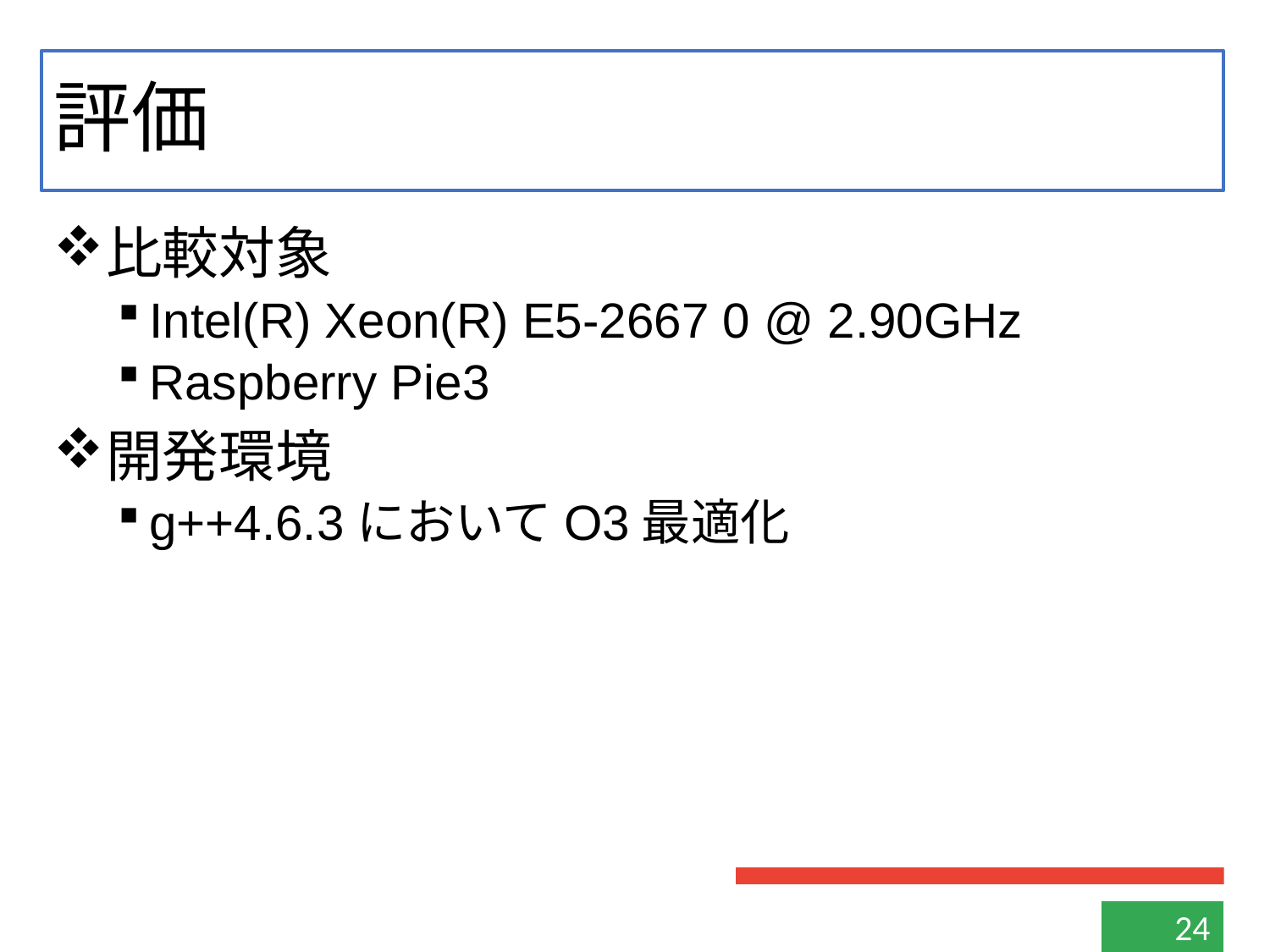

# 評価
比較対象
Intel(R) Xeon(R) E5-2667 0 @ 2.90GHz
Raspberry Pie3
開発環境
g++4.6.3においてO3最適化

24